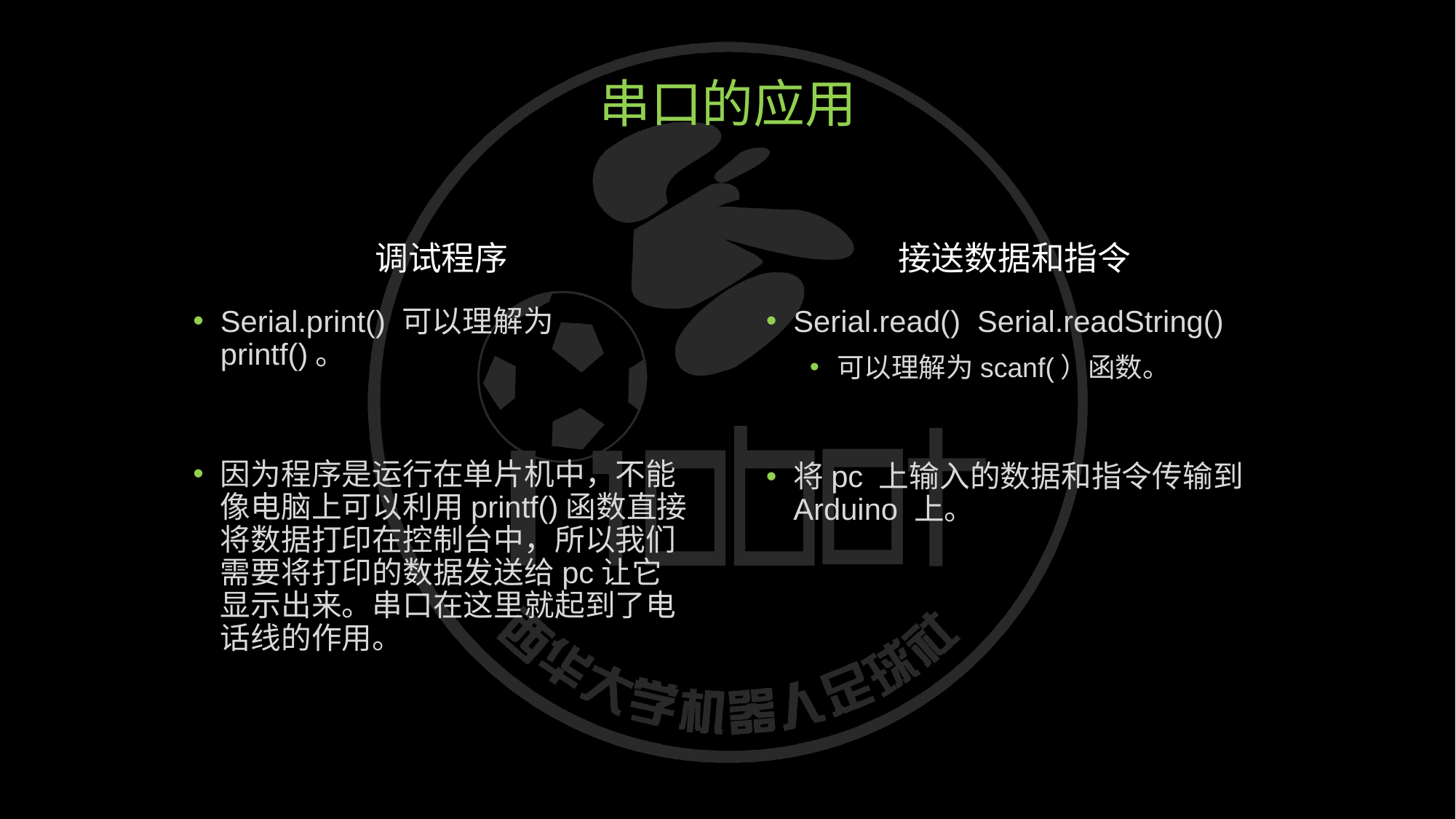

# 串口的应用
调试程序
接送数据和指令
Serial.print() 可以理解为 printf()。

因为程序是运行在单片机中，不能像电脑上可以利用printf()函数直接将数据打印在控制台中，所以我们需要将打印的数据发送给pc让它显示出来。串口在这里就起到了电话线的作用。
Serial.read()  Serial.readString()
可以理解为scanf(）函数。

将pc 上输入的数据和指令传输到Arduino 上。